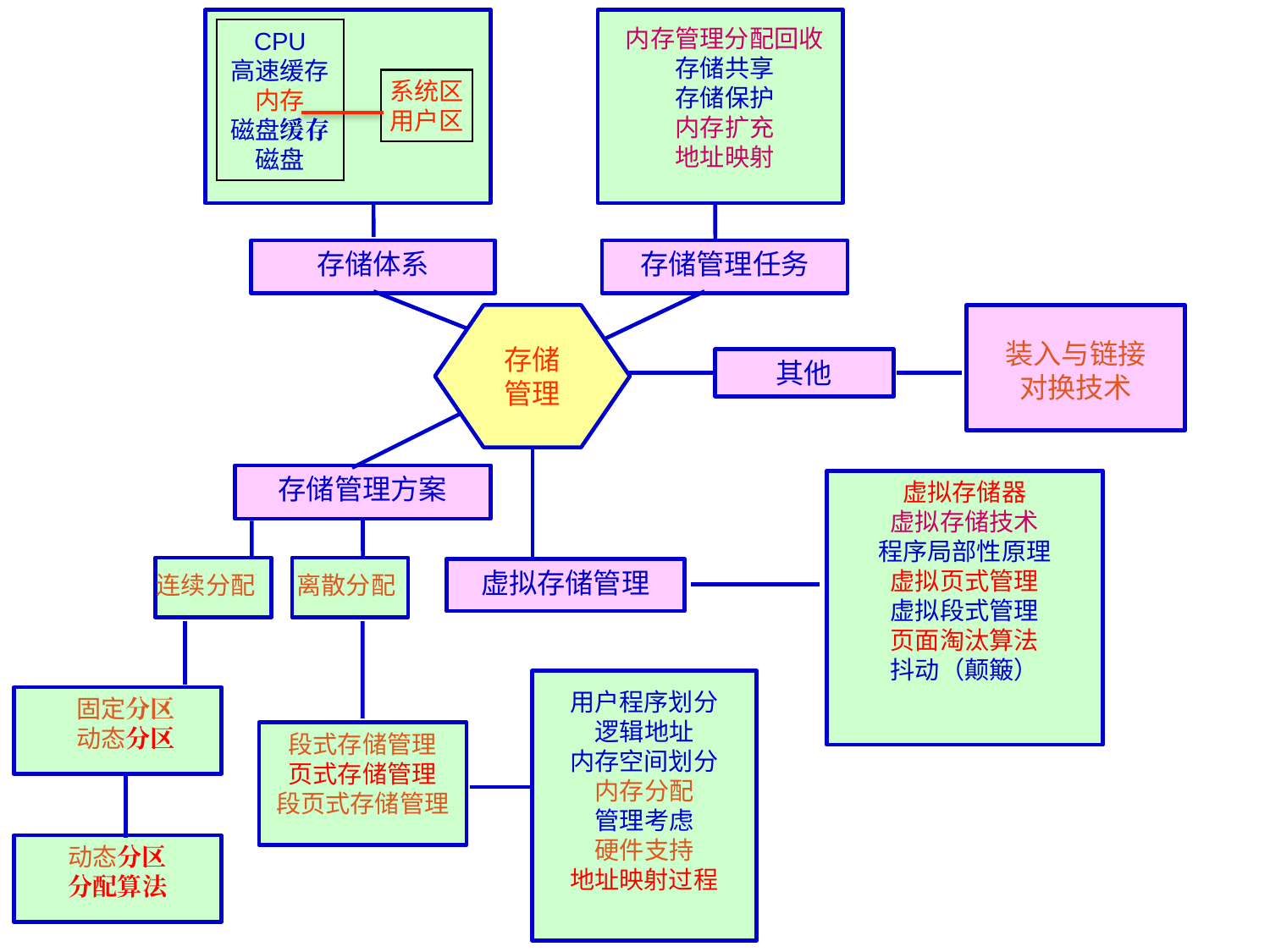

内存管理分配回收
存储共享
存储保护
内存扩充
地址映射

CPU
高速缓存
内存
磁盘缓存
磁盘
系统区
用户区

存储体系

存储管理任务

存储
管理

装入与链接
对换技术

其他

存储管理方案

虚拟存储器
虚拟存储技术
程序局部性原理
虚拟页式管理
虚拟段式管理
页面淘汰算法
抖动（颠簸）

虚拟存储管理
连续分配
离散分配

用户程序划分
逻辑地址
内存空间划分
内存分配
管理考虑
硬件支持
地址映射过程
固定分区
动态分区

段式存储管理
页式存储管理
段页式存储管理

动态分区
分配算法